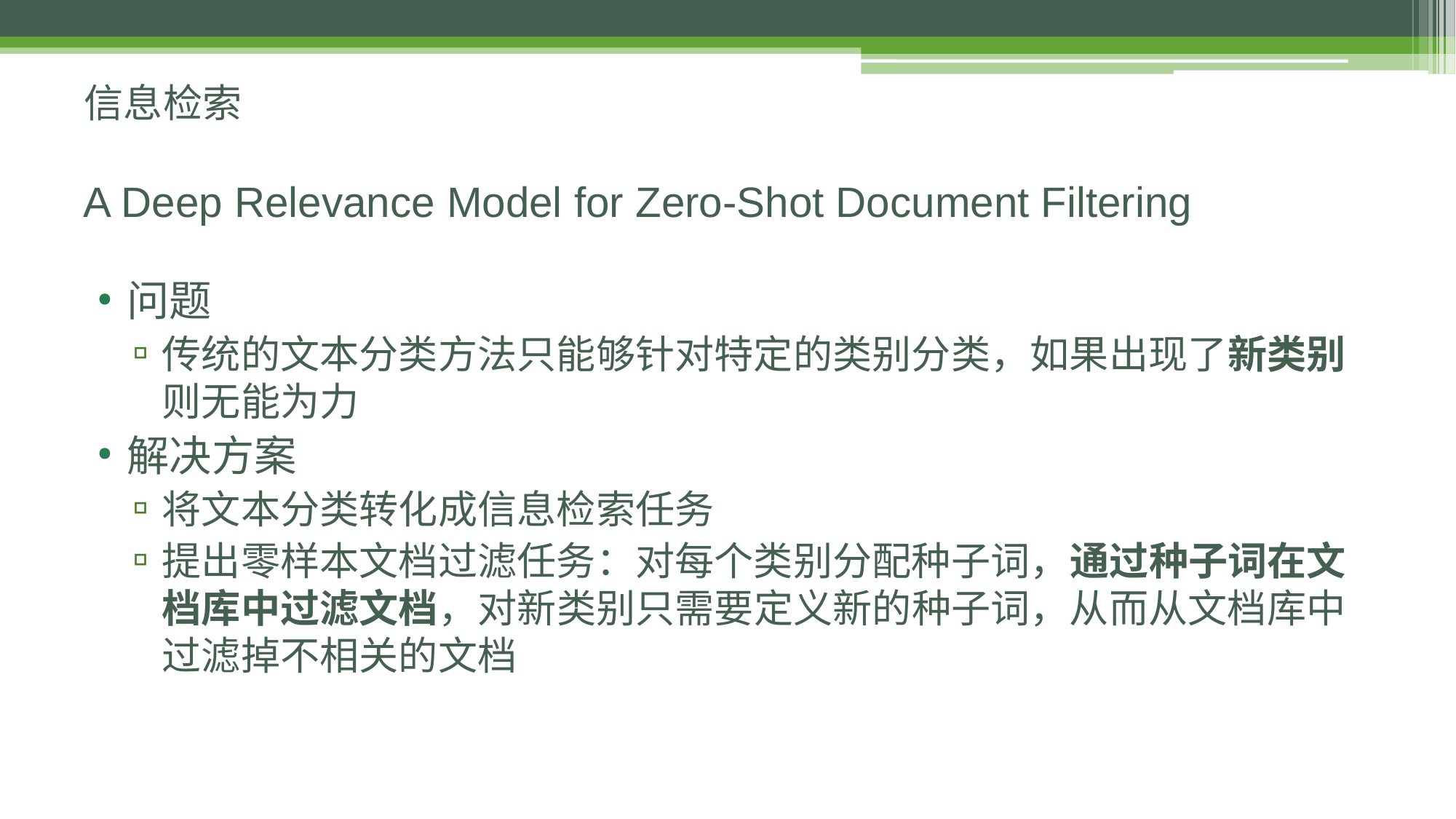

信息检索
# A Deep Relevance Model for Zero-Shot Document Filtering
问题
传统的文本分类方法只能够针对特定的类别分类，如果出现了新类别则无能为力
解决方案
将文本分类转化成信息检索任务
提出零样本文档过滤任务：对每个类别分配种子词，通过种子词在文档库中过滤文档，对新类别只需要定义新的种子词，从而从文档库中过滤掉不相关的文档